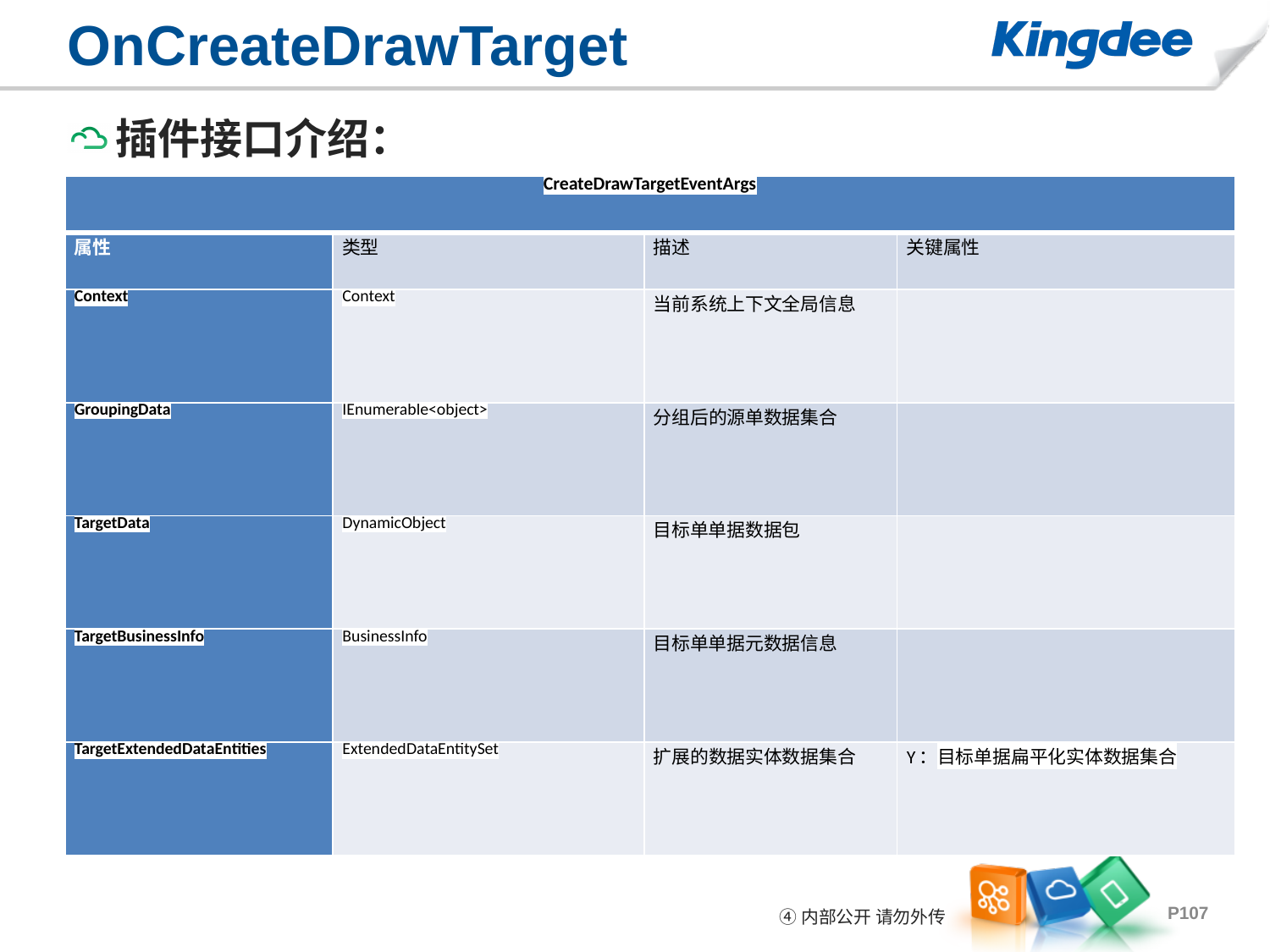

# OnCreateDrawTarget
插件接口介绍：

| CreateDrawTargetEventArgs |  |  |  |
| --- | --- | --- | --- |
| 属性 | 类型 | 描述 | 关键属性 |
| Context | Context | 当前系统上下文全局信息 |  |
| GroupingData | IEnumerable<object> | 分组后的源单数据集合 |  |
| TargetData | DynamicObject | 目标单单据数据包 |  |
| TargetBusinessInfo | BusinessInfo | 目标单单据元数据信息 |  |
| TargetExtendedDataEntities | ExtendedDataEntitySet | 扩展的数据实体数据集合 | Y：目标单据扁平化实体数据集合 |